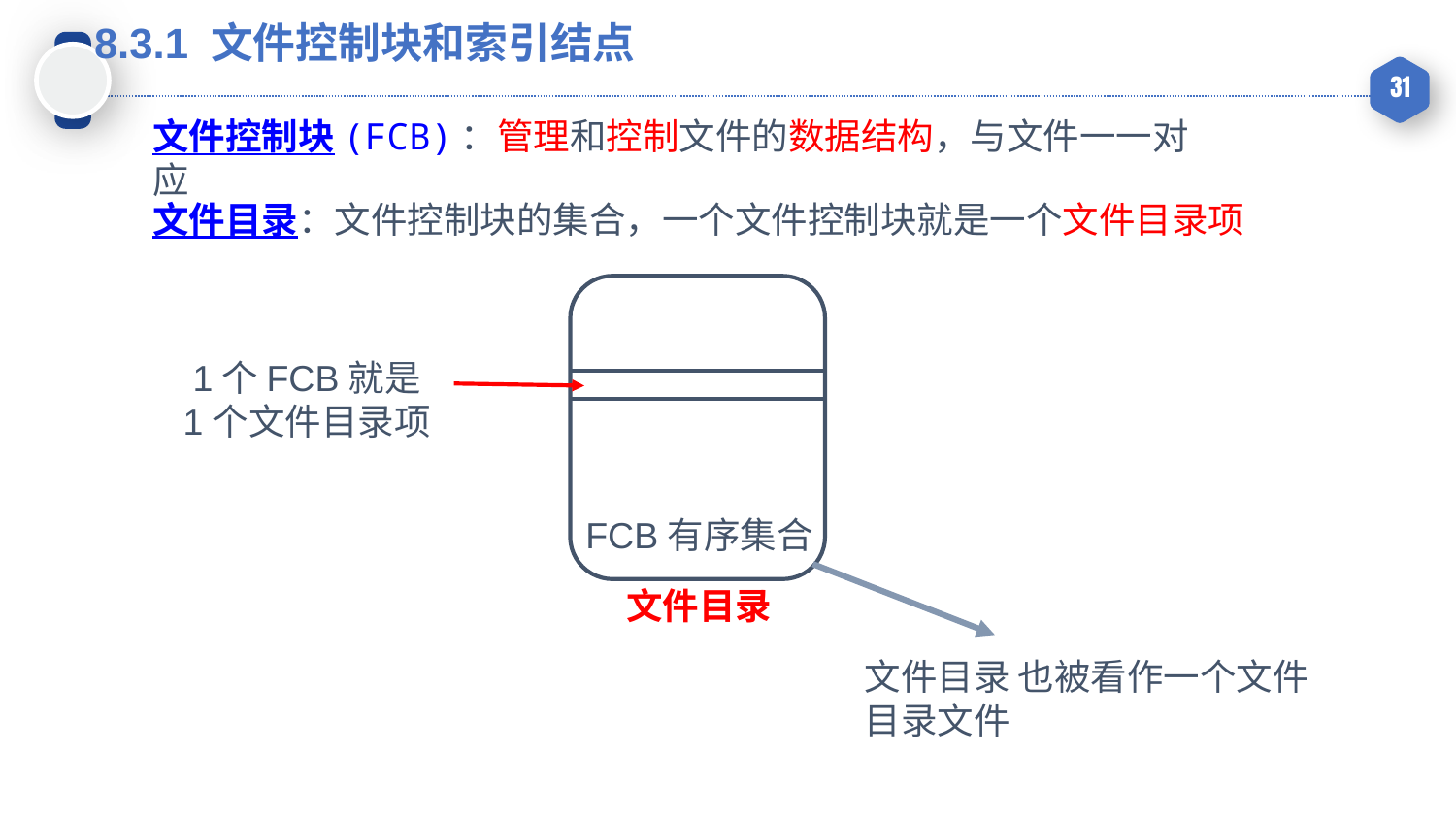

8.3.1 文件控制块和索引结点
文件控制块(FCB)：管理和控制文件的数据结构，与文件一一对应
文件目录：文件控制块的集合，一个文件控制块就是一个文件目录项

1个FCB就是
1个文件目录项
FCB有序集合
文件目录
文件目录 也被看作一个文件
目录文件